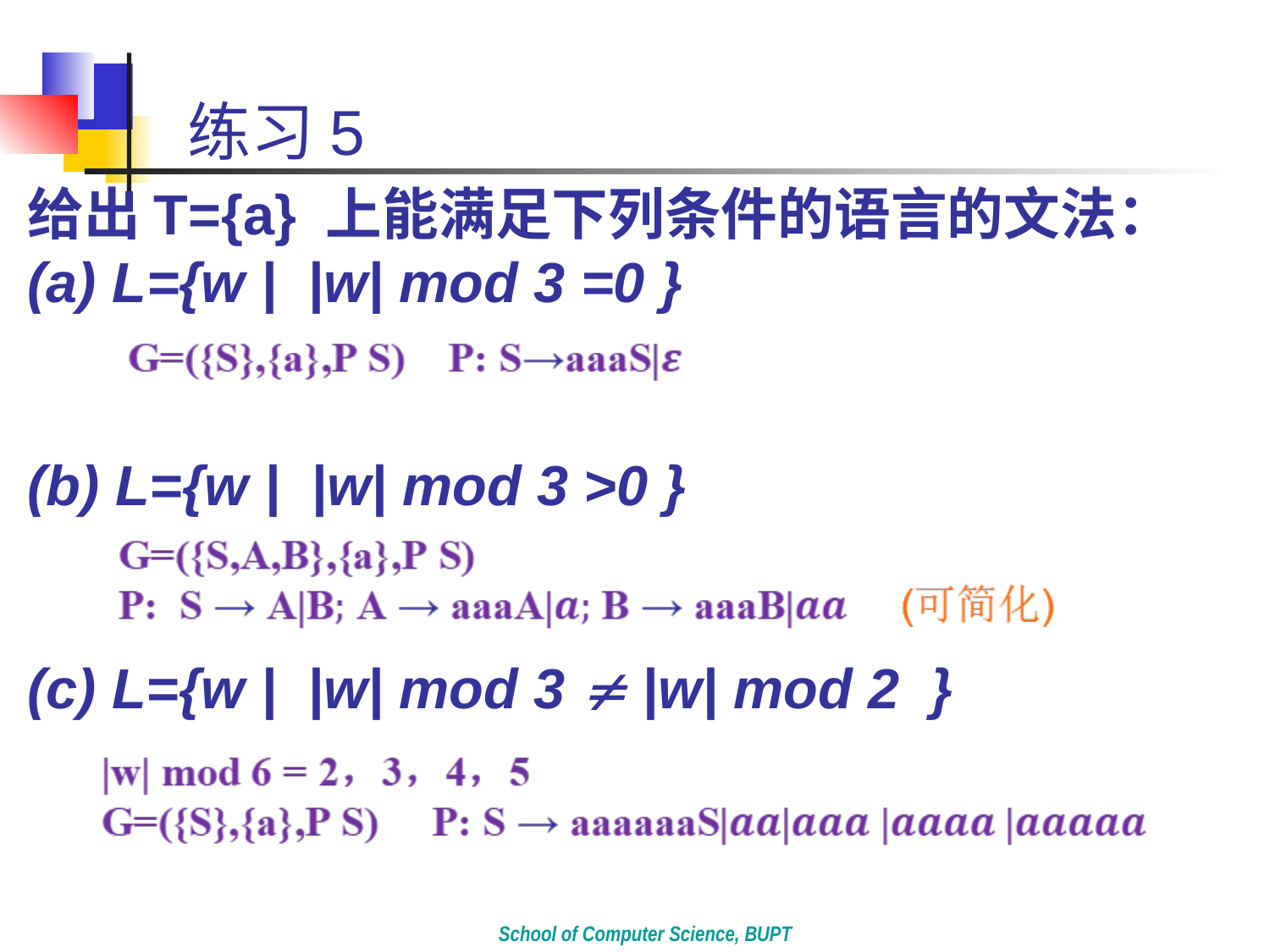

练习5
给出T={a} 上能满足下列条件的语言的文法：
 L={w |  |w| mod 3 =0 }

 L={w |  |w| mod 3 >0 }

(c) L={w |  |w| mod 3 ≠ |w| mod 2  }

School of Computer Science, BUPT
10